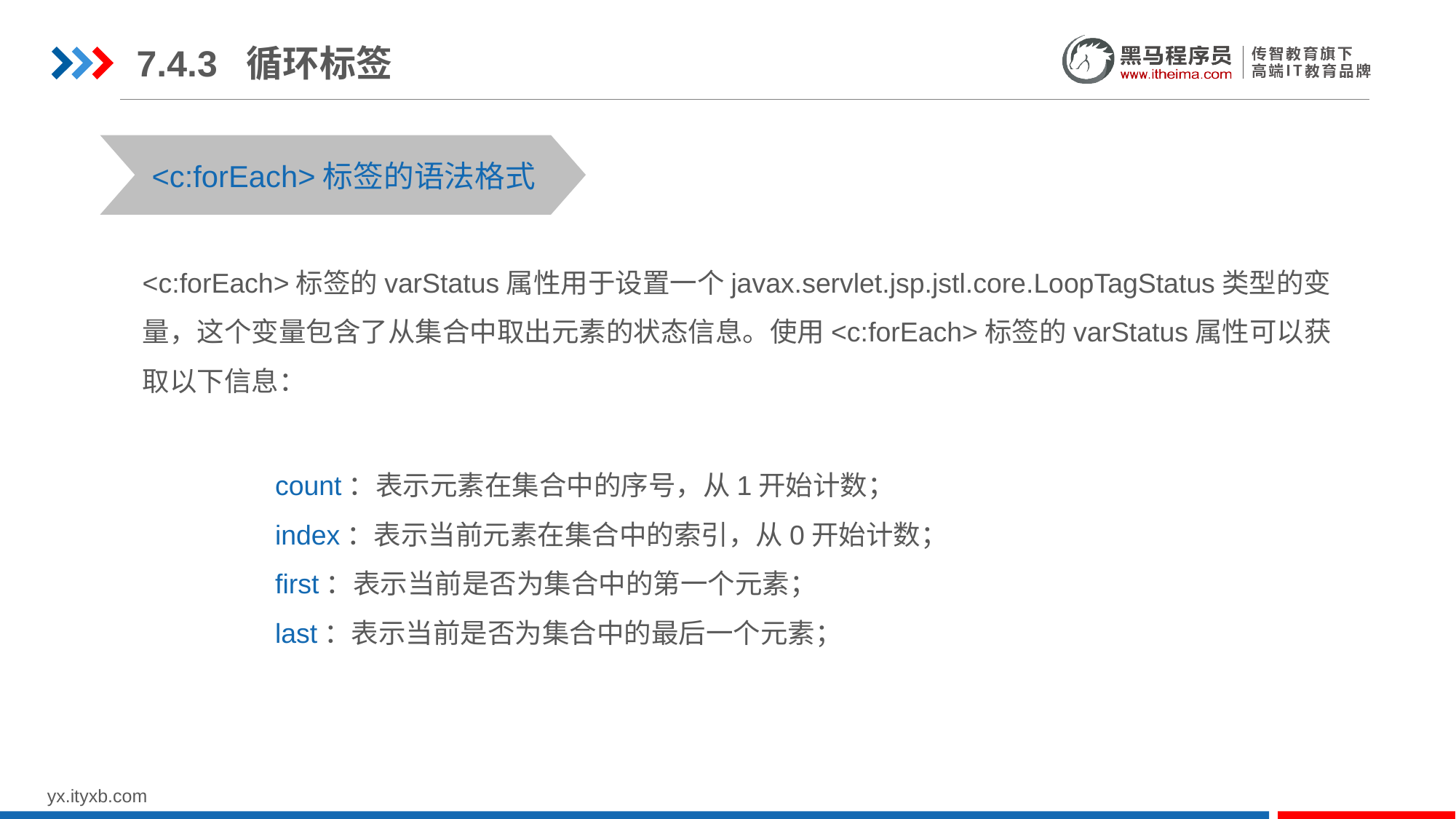

7.4.3  循环标签

<c:forEach>标签的语法格式
<c:forEach>标签的varStatus属性用于设置一个javax.servlet.jsp.jstl.core.LoopTagStatus类型的变量，这个变量包含了从集合中取出元素的状态信息。使用<c:forEach>标签的varStatus属性可以获取以下信息：
count：表示元素在集合中的序号，从1开始计数；
index：表示当前元素在集合中的索引，从0开始计数；
first：表示当前是否为集合中的第一个元素；
last：表示当前是否为集合中的最后一个元素；